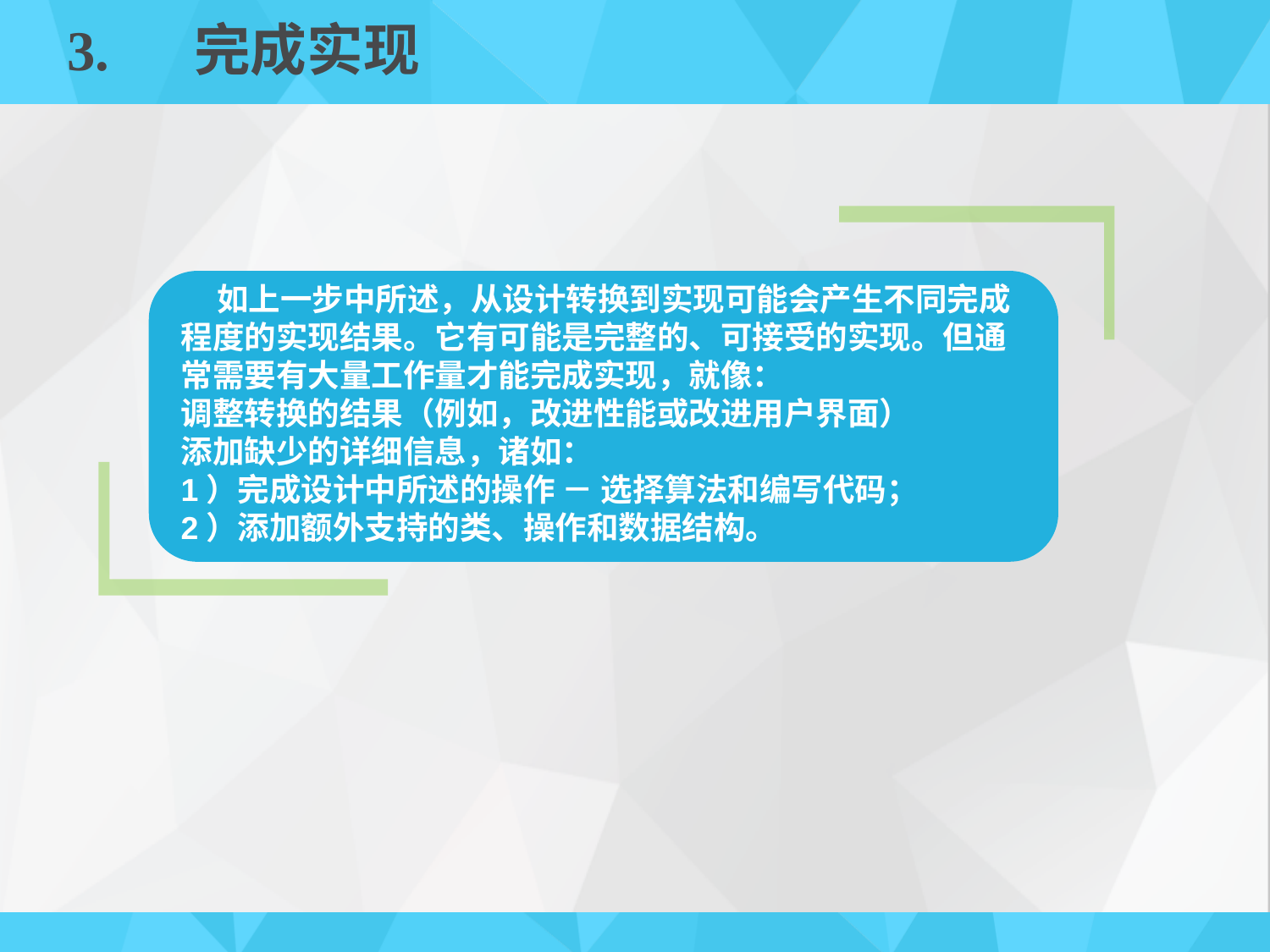

# 3.	完成实现

    如上一步中所述，从设计转换到实现可能会产生不同完成程度的实现结果。它有可能是完整的、可接受的实现。但通常需要有大量工作量才能完成实现，就像：
调整转换的结果（例如，改进性能或改进用户界面）
添加缺少的详细信息，诸如：
1）完成设计中所述的操作 － 选择算法和编写代码；
2）添加额外支持的类、操作和数据结构。